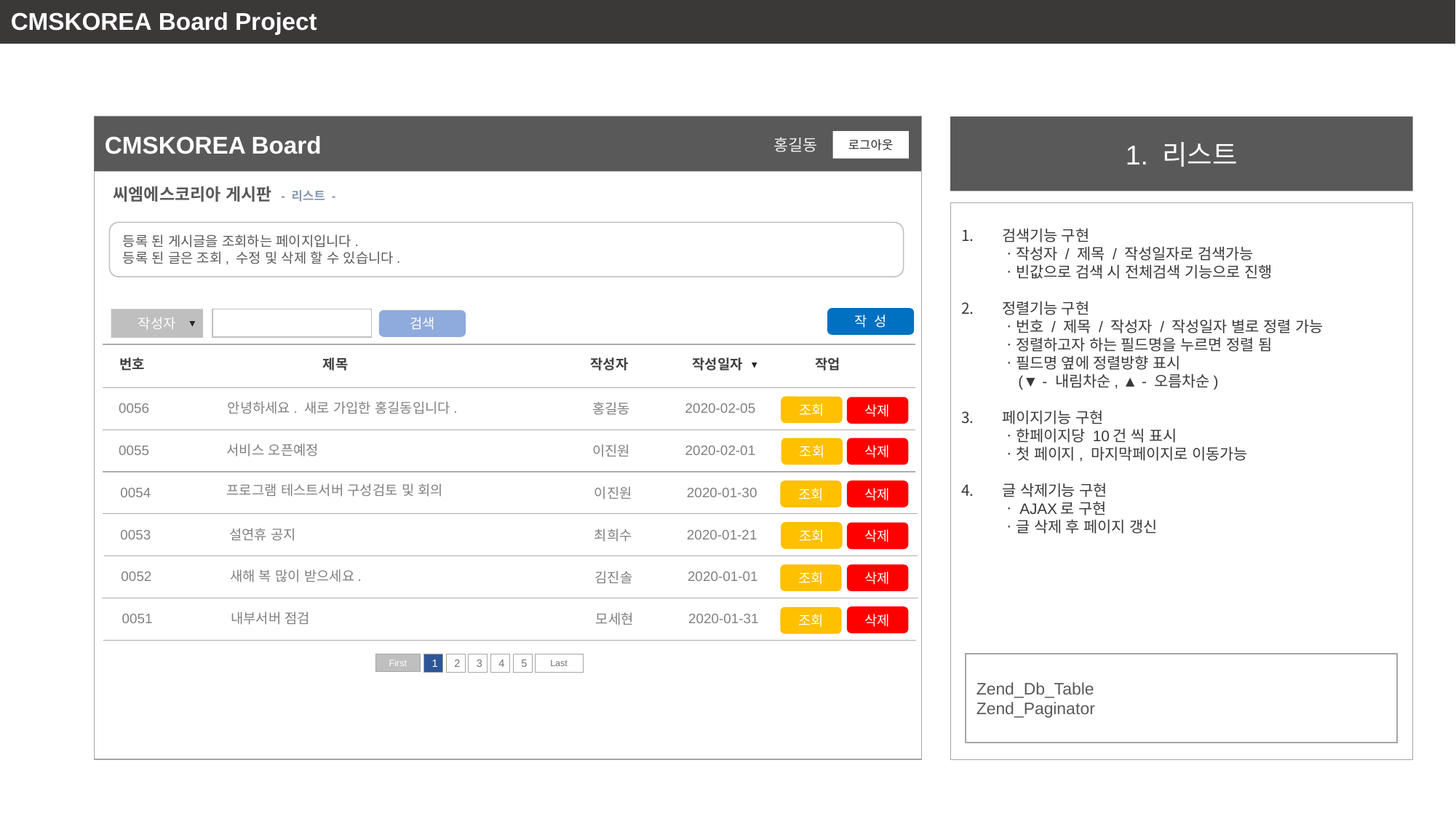

CMSKOREA Board Project
CMSKOREA Board

1. 리스트
홍길동
로그아웃
씨엠에스코리아 게시판 - 리스트 -

검색기능 구현
ㆍ작성자 / 제목 / 작성일자로 검색가능
ㆍ빈값으로 검색 시 전체검색 기능으로 진행
정렬기능 구현
ㆍ번호 / 제목 / 작성자 / 작성일자 별로 정렬 가능
ㆍ정렬하고자 하는 필드명을 누르면 정렬 됨
ㆍ필드명 옆에 정렬방향 표시
   (▼ - 내림차순, ▲ - 오름차순)
페이지기능 구현
ㆍ한페이지당 10건 씩 표시
ㆍ첫 페이지, 마지막페이지로 이동가능
글 삭제기능 구현
ㆍAJAX로 구현
ㆍ글 삭제 후 페이지 갱신
등록 된 게시글을 조회하는 페이지입니다.
등록 된 글은 조회, 수정 및 삭제 할 수 있습니다.
작  성
작성자

검색

번호
제목
작성자
작성일자
작업

2020-02-05
0056
안녕하세요. 새로 가입한 홍길동입니다.
홍길동
조회
삭제
서비스 오픈예정
2020-02-01
0055
이진원
조회
삭제
프로그램 테스트서버 구성검토 및 회의
2020-01-30
0054
이진원
조회
삭제
2020-01-21
0053
설연휴 공지
최희수
조회
삭제
2020-01-01
0052
새해 복 많이 받으세요.
김진솔
조회
삭제
2020-01-31
0051
내부서버 점검
모세현
삭제
조회
Zend_Db_Table
Zend_Paginator
1
2
First
Last
5
3
4